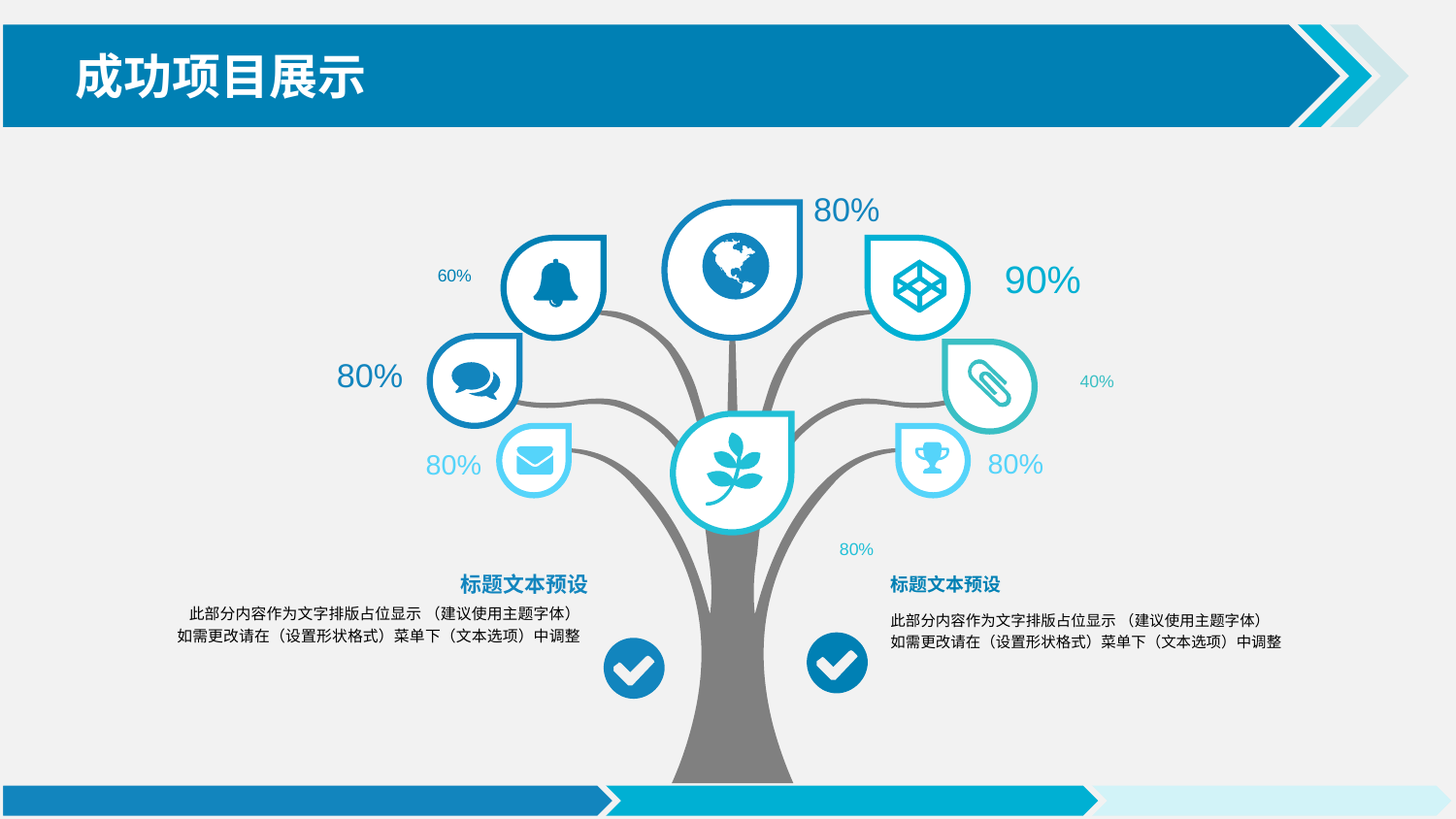

成功项目展示
80%

90%
60%

80%

40%

80%
80%

80%
标题文本预设
此部分内容作为文字排版占位显示 （建议使用主题字体）
如需更改请在（设置形状格式）菜单下（文本选项）中调整
标题文本预设
此部分内容作为文字排版占位显示 （建议使用主题字体）
如需更改请在（设置形状格式）菜单下（文本选项）中调整